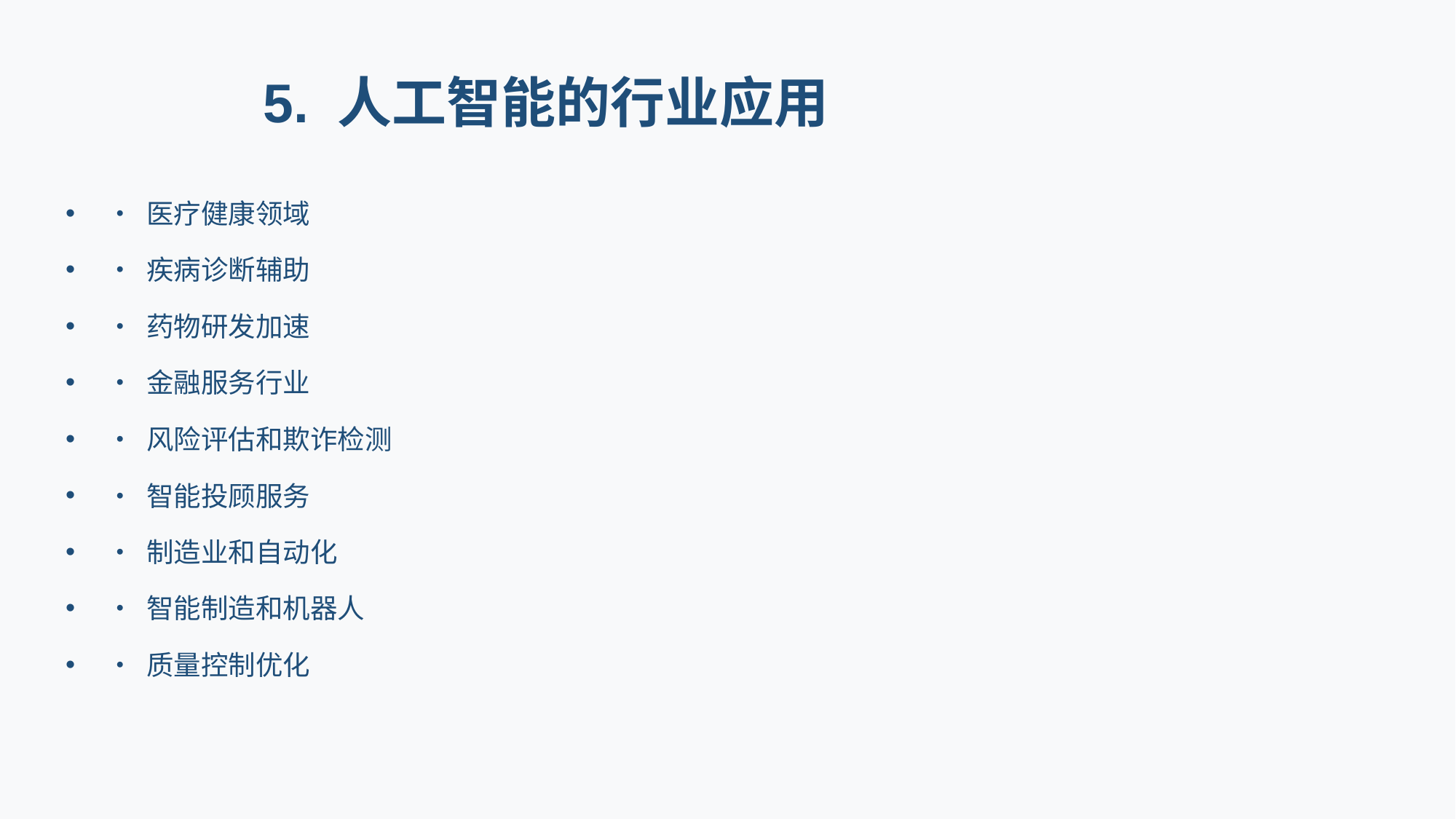

# 5. 人工智能的行业应用
• 医疗健康领域
• 疾病诊断辅助
• 药物研发加速
• 金融服务行业
• 风险评估和欺诈检测
• 智能投顾服务
• 制造业和自动化
• 智能制造和机器人
• 质量控制优化